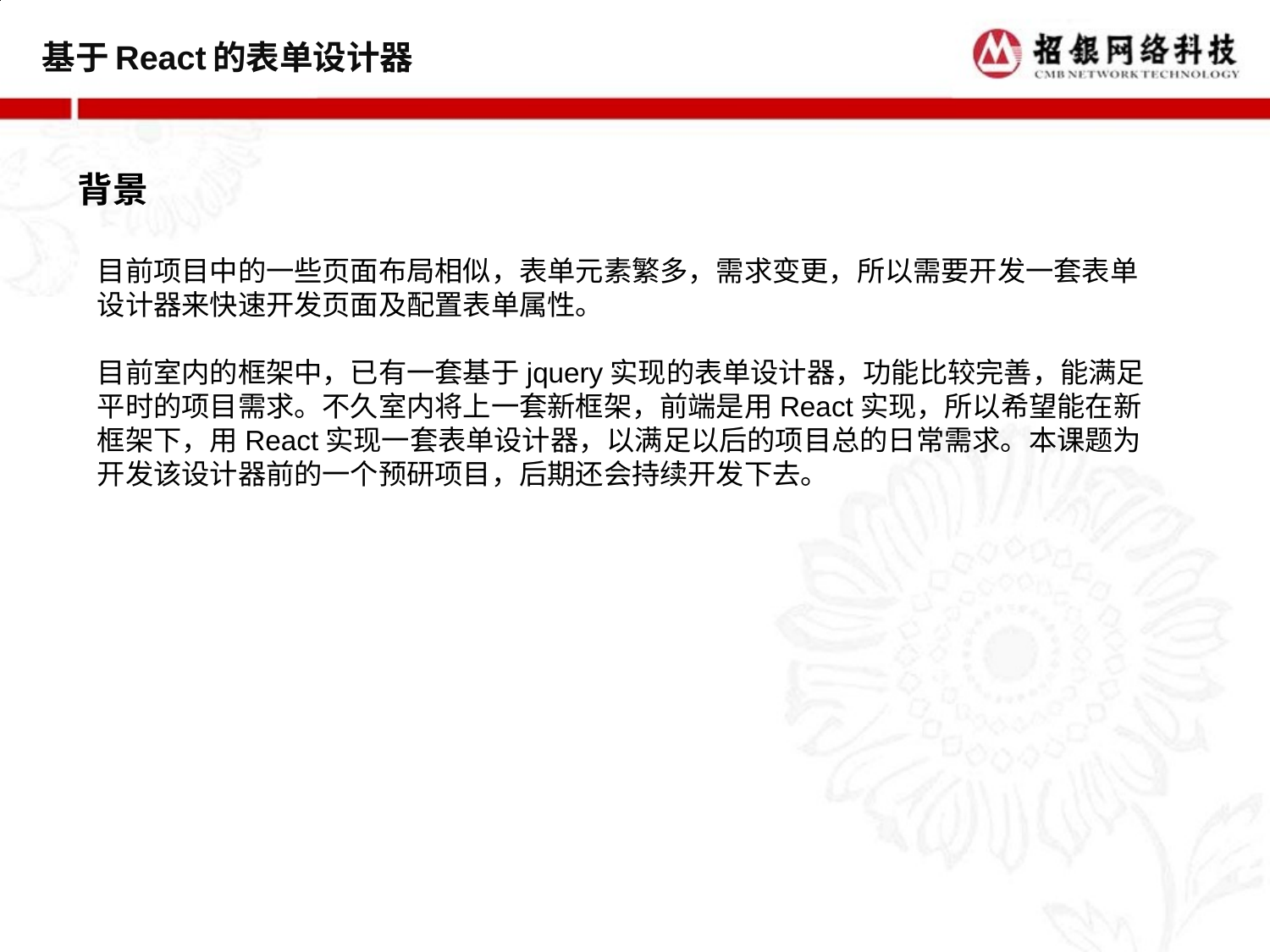

基于React的表单设计器
背景
目前项目中的一些页面布局相似，表单元素繁多，需求变更，所以需要开发一套表单设计器来快速开发页面及配置表单属性。

目前室内的框架中，已有一套基于jquery实现的表单设计器，功能比较完善，能满足平时的项目需求。不久室内将上一套新框架，前端是用React实现，所以希望能在新框架下，用React实现一套表单设计器，以满足以后的项目总的日常需求。本课题为开发该设计器前的一个预研项目，后期还会持续开发下去。